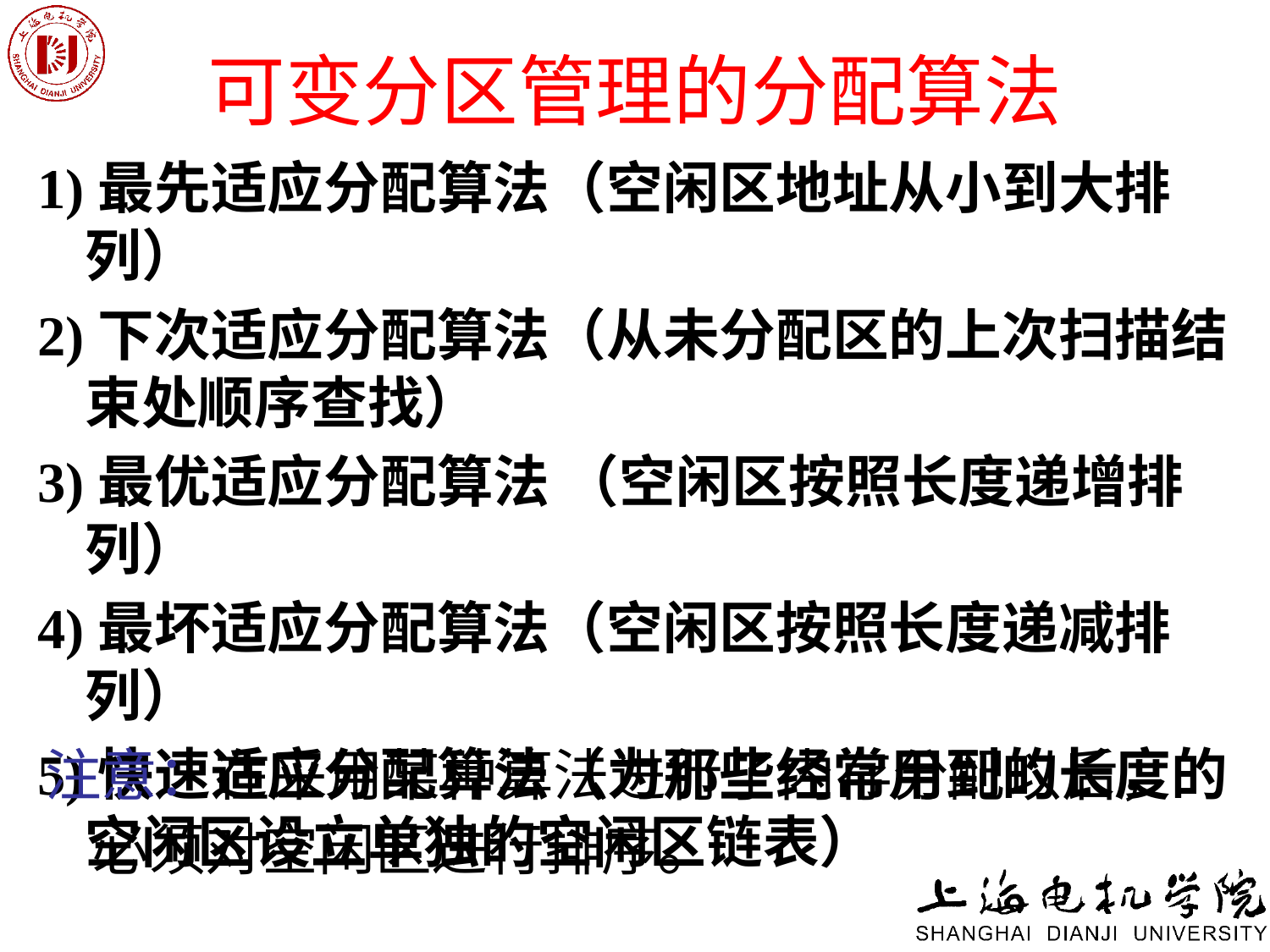

# 可变分区管理的分配算法
1)最先适应分配算法（空闲区地址从小到大排列）
2)下次适应分配算法（从未分配区的上次扫描结束处顺序查找）
3)最优适应分配算法 （空闲区按照长度递增排列）
4)最坏适应分配算法（空闲区按照长度递减排列）
5)快速适应分配算法（为那些经常用到的长度的空闲区设立单独的空闲区链表）
注意：在采用某种算法进行了内存分配以后，必须对空闲区进行排序。